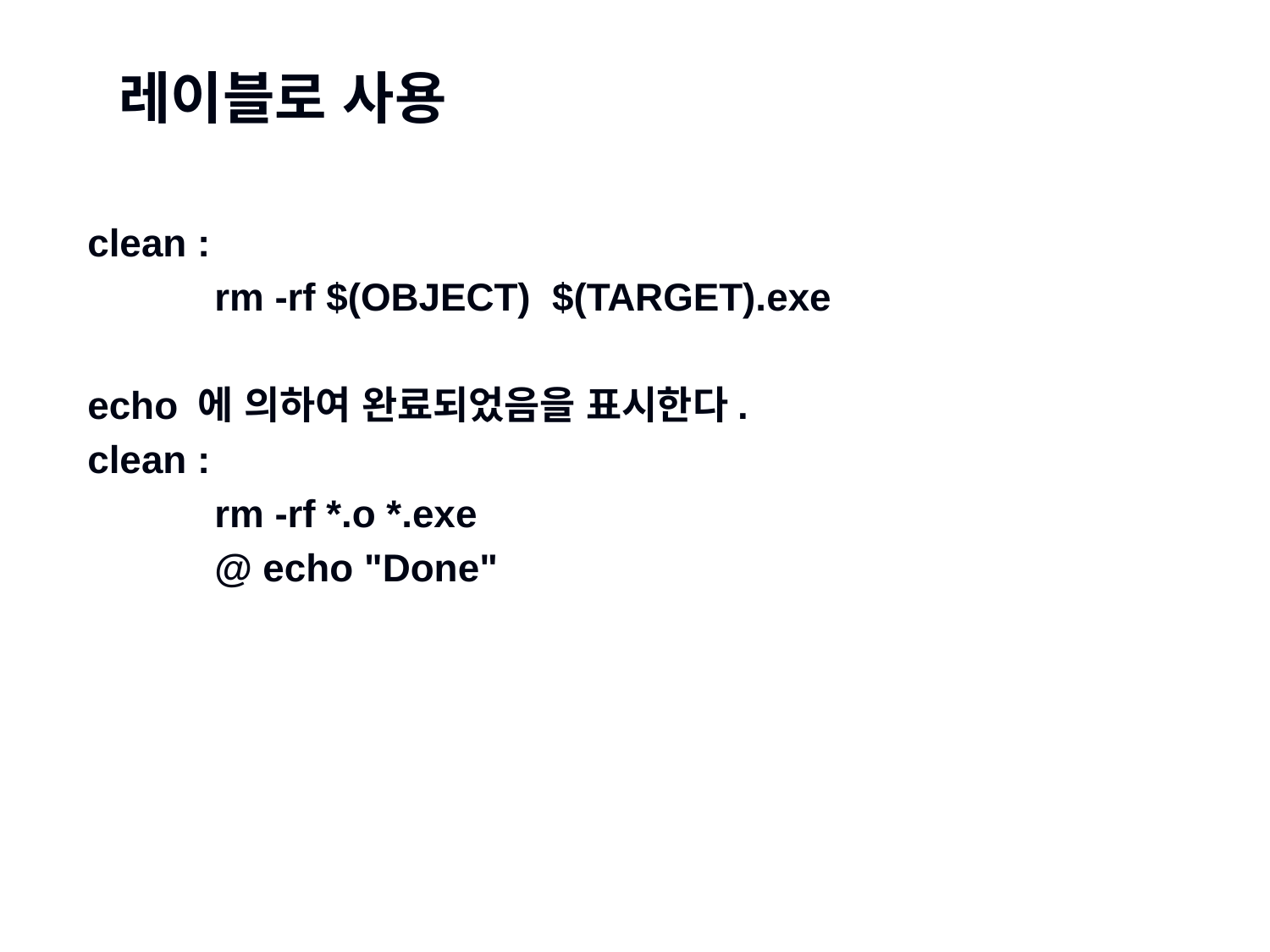

레이블로 사용
clean :
	rm -rf $(OBJECT)  $(TARGET).exe

echo 에 의하여 완료되었음을 표시한다.
clean :
	rm -rf *.o *.exe
	@ echo "Done"
462